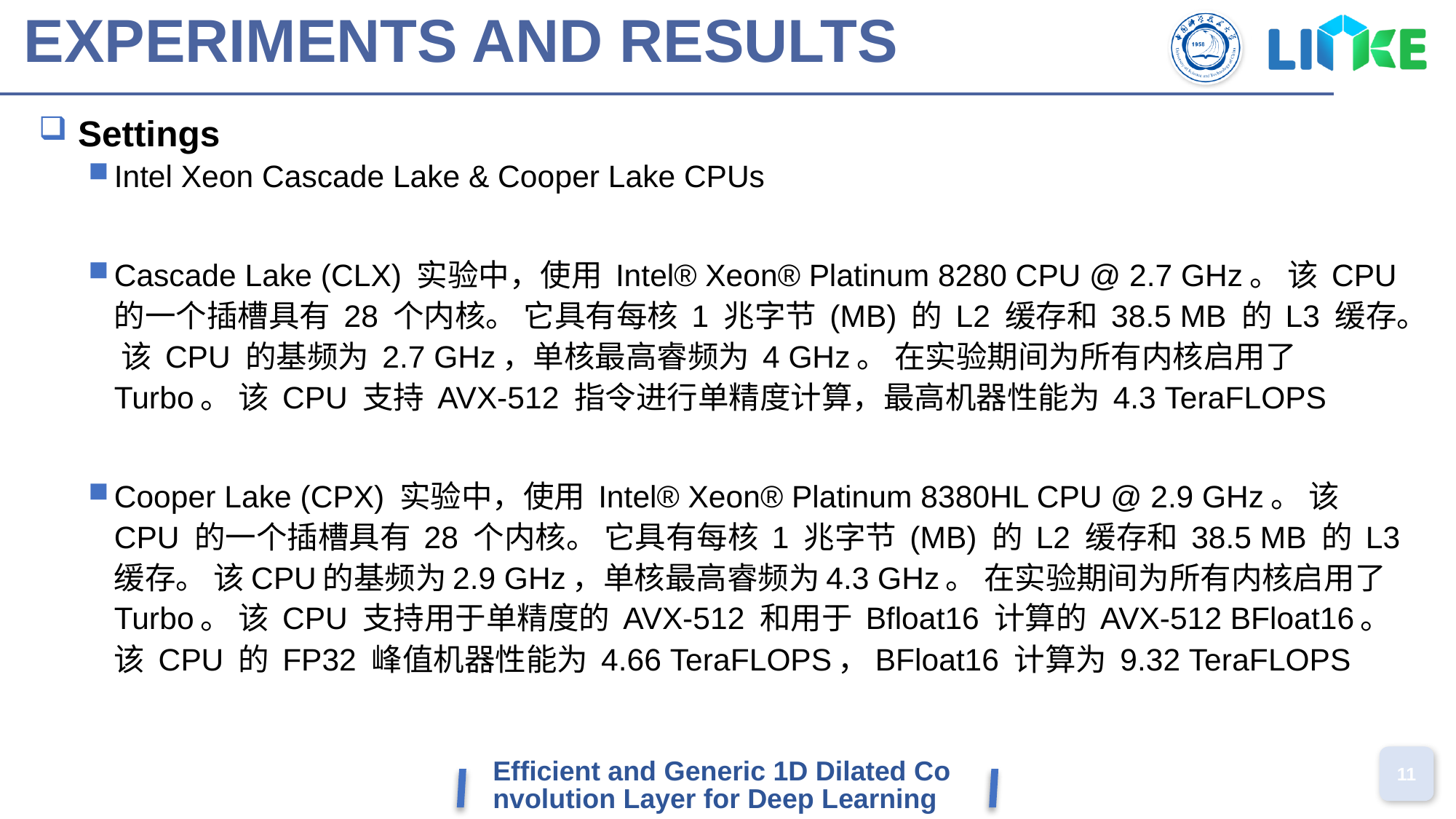

# EXPERIMENTS AND RESULTS
Settings
Intel Xeon Cascade Lake & Cooper Lake CPUs

Cascade Lake (CLX) 实验中，使用 Intel® Xeon® Platinum 8280 CPU @ 2.7 GHz。 该 CPU 的一个插槽具有 28 个内核。 它具有每核 1 兆字节 (MB) 的 L2 缓存和 38.5 MB 的 L3 缓存。 该 CPU 的基频为 2.7 GHz，单核最高睿频为 4 GHz。 在实验期间为所有内核启用了 Turbo。 该 CPU 支持 AVX-512 指令进行单精度计算，最高机器性能为 4.3 TeraFLOPS

Cooper Lake (CPX) 实验中，使用 Intel® Xeon® Platinum 8380HL CPU @ 2.9 GHz。 该 CPU 的一个插槽具有 28 个内核。 它具有每核 1 兆字节 (MB) 的 L2 缓存和 38.5 MB 的 L3 缓存。 该CPU的基频为2.9 GHz，单核最高睿频为4.3 GHz。 在实验期间为所有内核启用了 Turbo。 该 CPU 支持用于单精度的 AVX-512 和用于 Bfloat16 计算的 AVX-512 BFloat16。该 CPU 的 FP32 峰值机器性能为 4.66 TeraFLOPS，BFloat16 计算为 9.32 TeraFLOPS
Efficient and Generic 1D Dilated Convolution Layer for Deep Learning